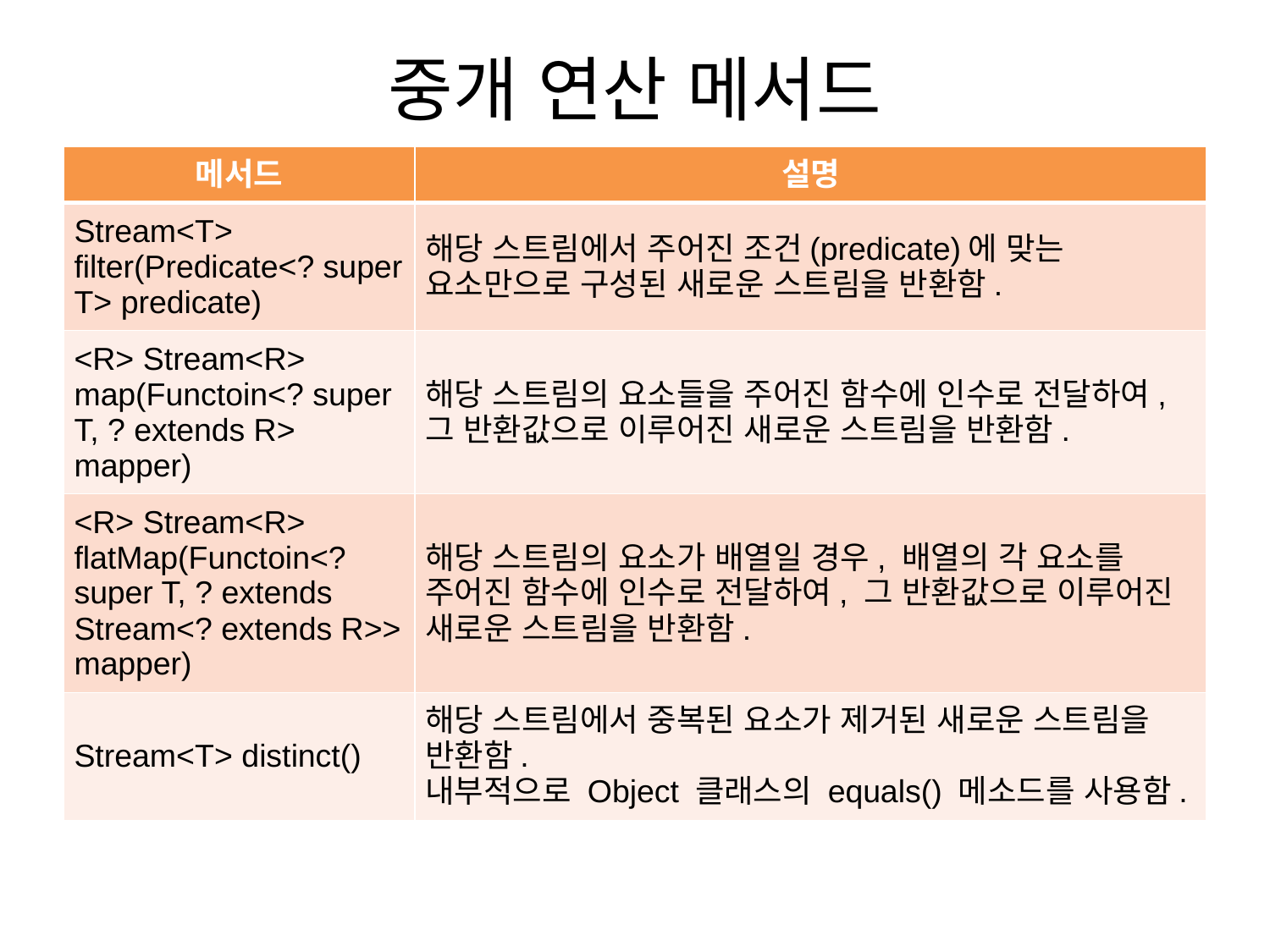

# 중개 연산 메서드
| 메서드 | 설명 |
| --- | --- |
| Stream<T> filter(Predicate<? super T> predicate) | 해당 스트림에서 주어진 조건(predicate)에 맞는 요소만으로 구성된 새로운 스트림을 반환함. |
| <R> Stream<R> map(Functoin<? super T, ? extends R> mapper) | 해당 스트림의 요소들을 주어진 함수에 인수로 전달하여, 그 반환값으로 이루어진 새로운 스트림을 반환함. |
| <R> Stream<R> flatMap(Functoin<? super T, ? extends Stream<? extends R>> mapper) | 해당 스트림의 요소가 배열일 경우, 배열의 각 요소를 주어진 함수에 인수로 전달하여, 그 반환값으로 이루어진 새로운 스트림을 반환함. |
| Stream<T> distinct() | 해당 스트림에서 중복된 요소가 제거된 새로운 스트림을 반환함. 내부적으로 Object 클래스의 equals() 메소드를 사용함. |